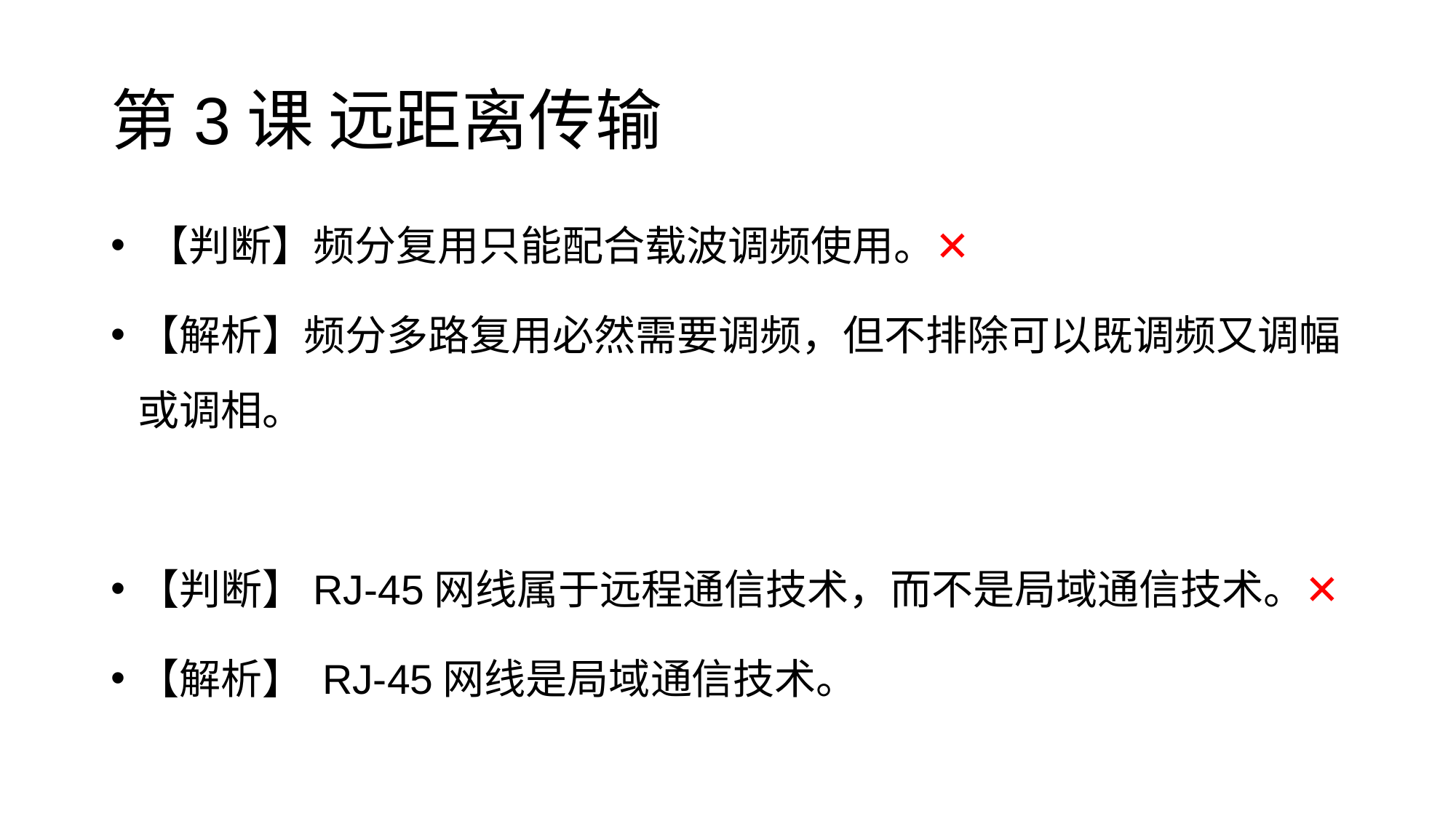

# 第3课 远距离传输
‏【判断】频分复用只能配合载波调频使用。✕
【解析】频分多路复用必然需要调频，但不排除可以既调频又调幅或调相。

【判断】‏RJ-45网线属于远程通信技术，而不是局域通信技术。✕
【解析】 RJ-45网线是局域通信技术。